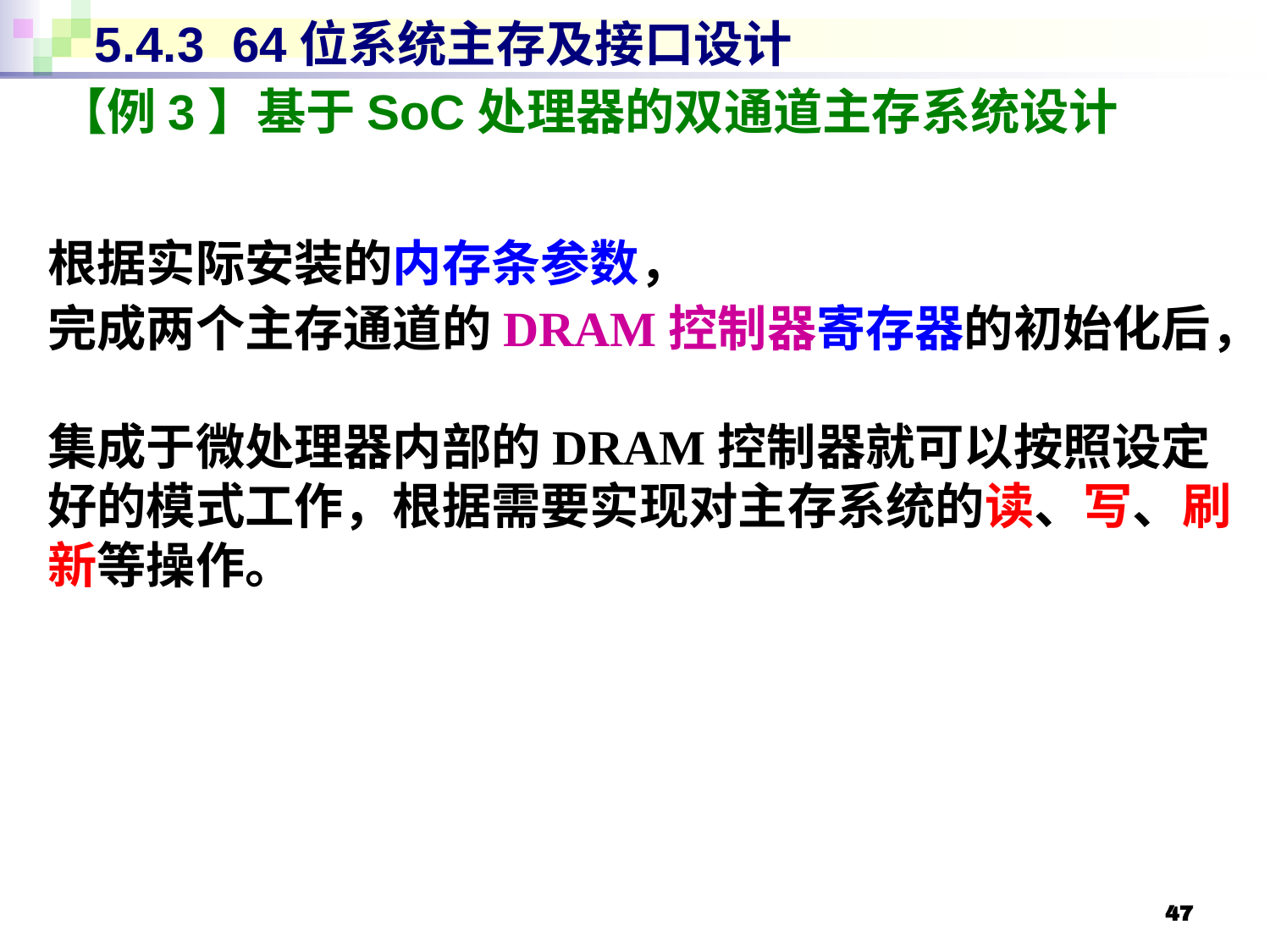

# 5.4.3  64位系统主存及接口设计
【例3】基于SoC处理器的双通道主存系统设计
根据实际安装的内存条参数，
完成两个主存通道的DRAM控制器寄存器的初始化后，
集成于微处理器内部的DRAM控制器就可以按照设定好的模式工作，根据需要实现对主存系统的读、写、刷新等操作。
47